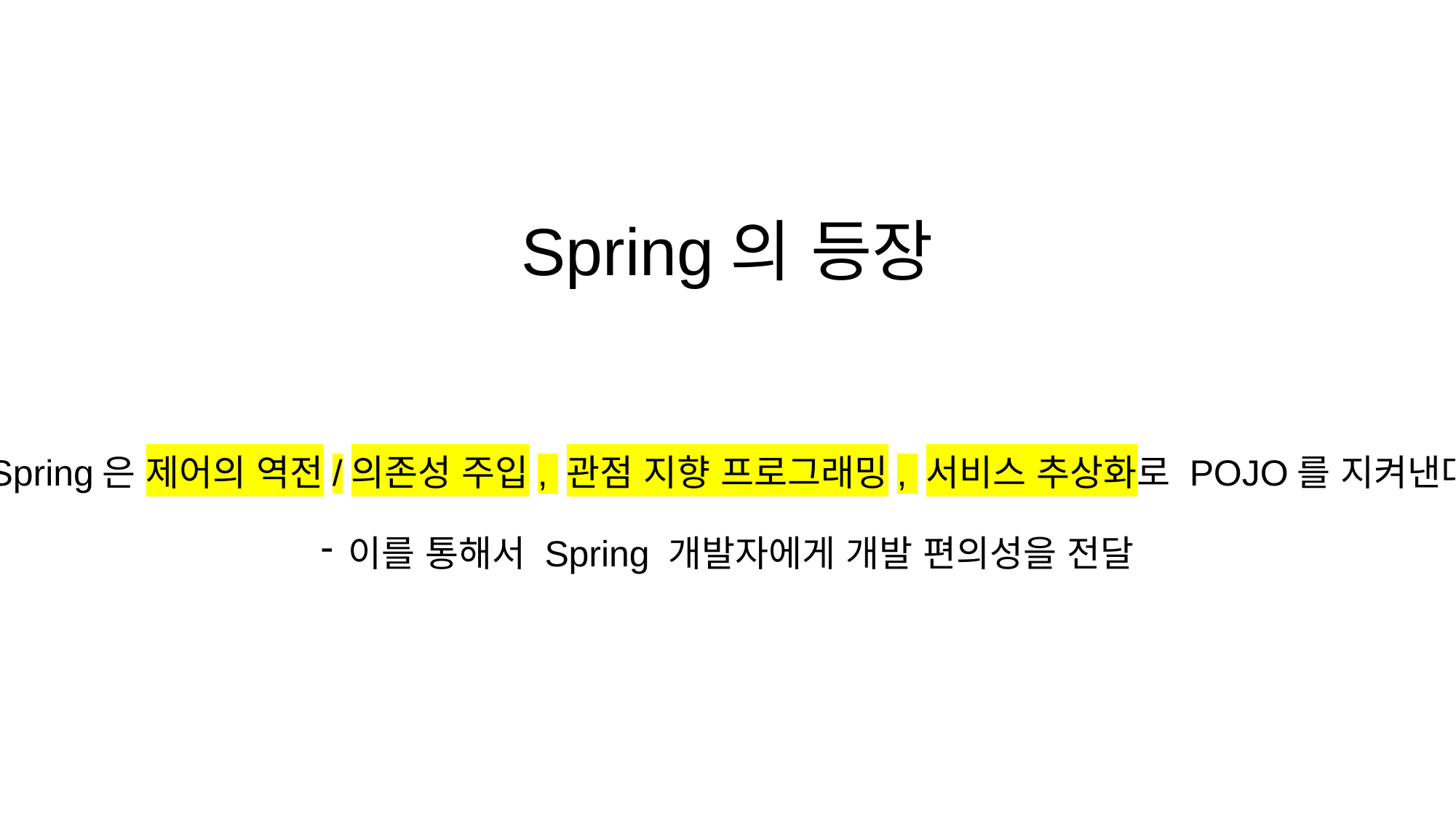

Spring의 등장
Spring은 제어의 역전/의존성 주입, 관점 지향 프로그래밍, 서비스 추상화로 POJO를 지켜낸다.
이를 통해서 Spring 개발자에게 개발 편의성을 전달